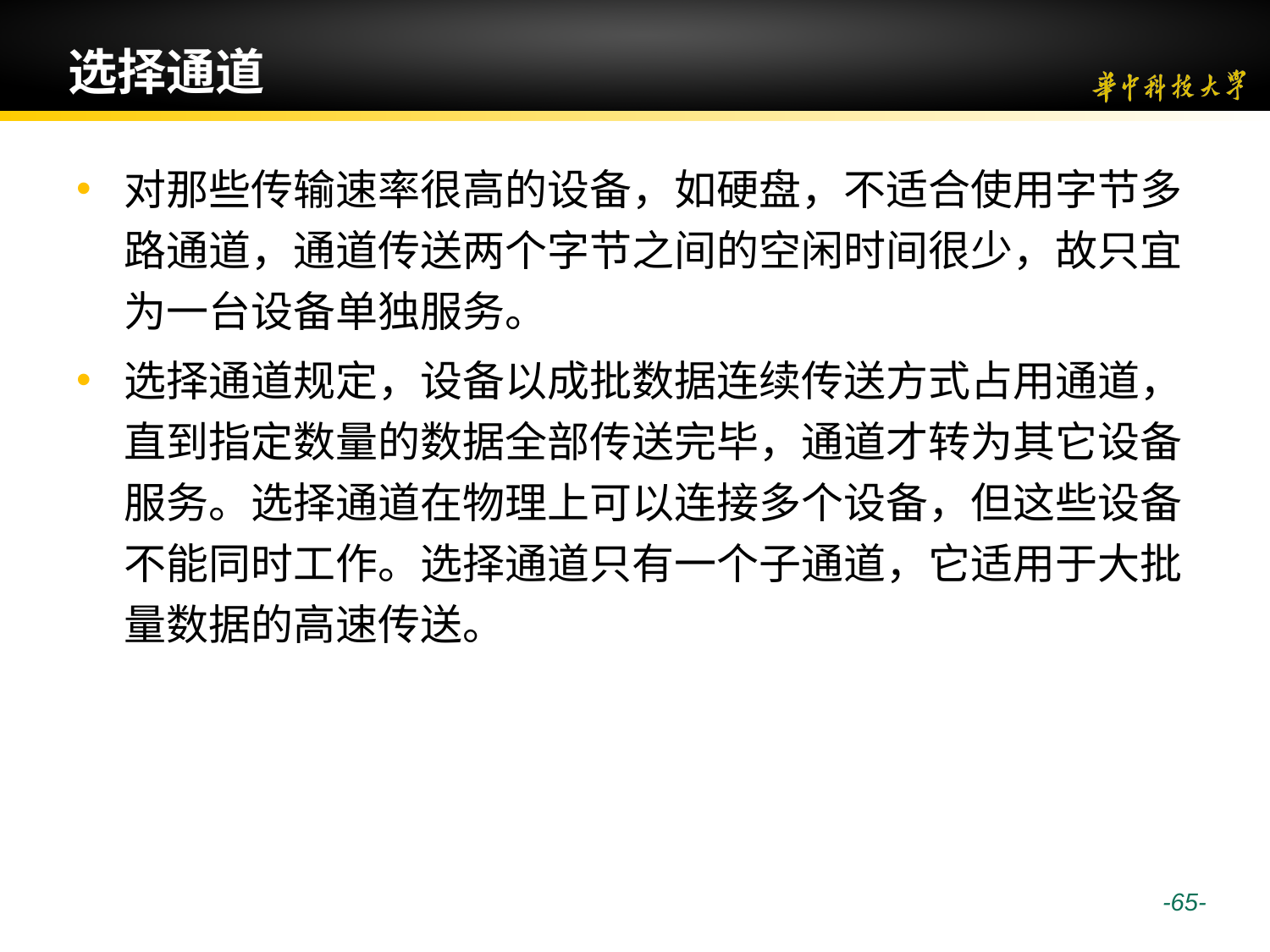

# 选择通道
对那些传输速率很高的设备，如硬盘，不适合使用字节多路通道，通道传送两个字节之间的空闲时间很少，故只宜为一台设备单独服务。
选择通道规定，设备以成批数据连续传送方式占用通道，直到指定数量的数据全部传送完毕，通道才转为其它设备服务。选择通道在物理上可以连接多个设备，但这些设备不能同时工作。选择通道只有一个子通道，它适用于大批量数据的高速传送。

 -65-